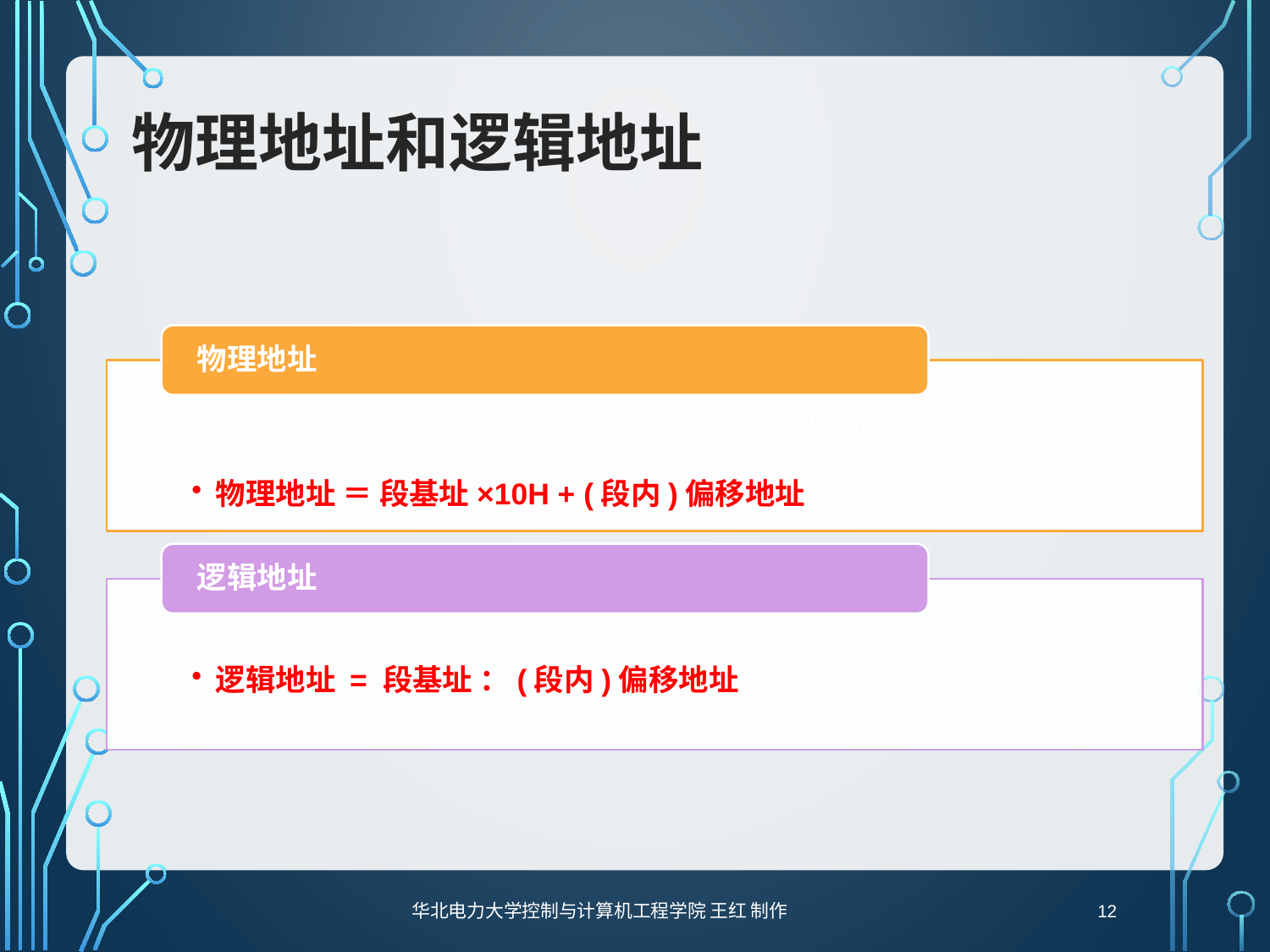

# 物理地址和逻辑地址

内存的绝对地址(也称为绝对地址)，是CPU访问内存的实际寻址地址
物理地址 ＝ 段基址×10H + (段内)偏移地址
物理地址
在x86硬件环境下，内存逻辑地址是程序角度看到的内存地址
逻辑地址 = 段基址 ：(段内)偏移地址
逻辑地址
12
华北电力大学控制与计算机工程学院 王红 制作